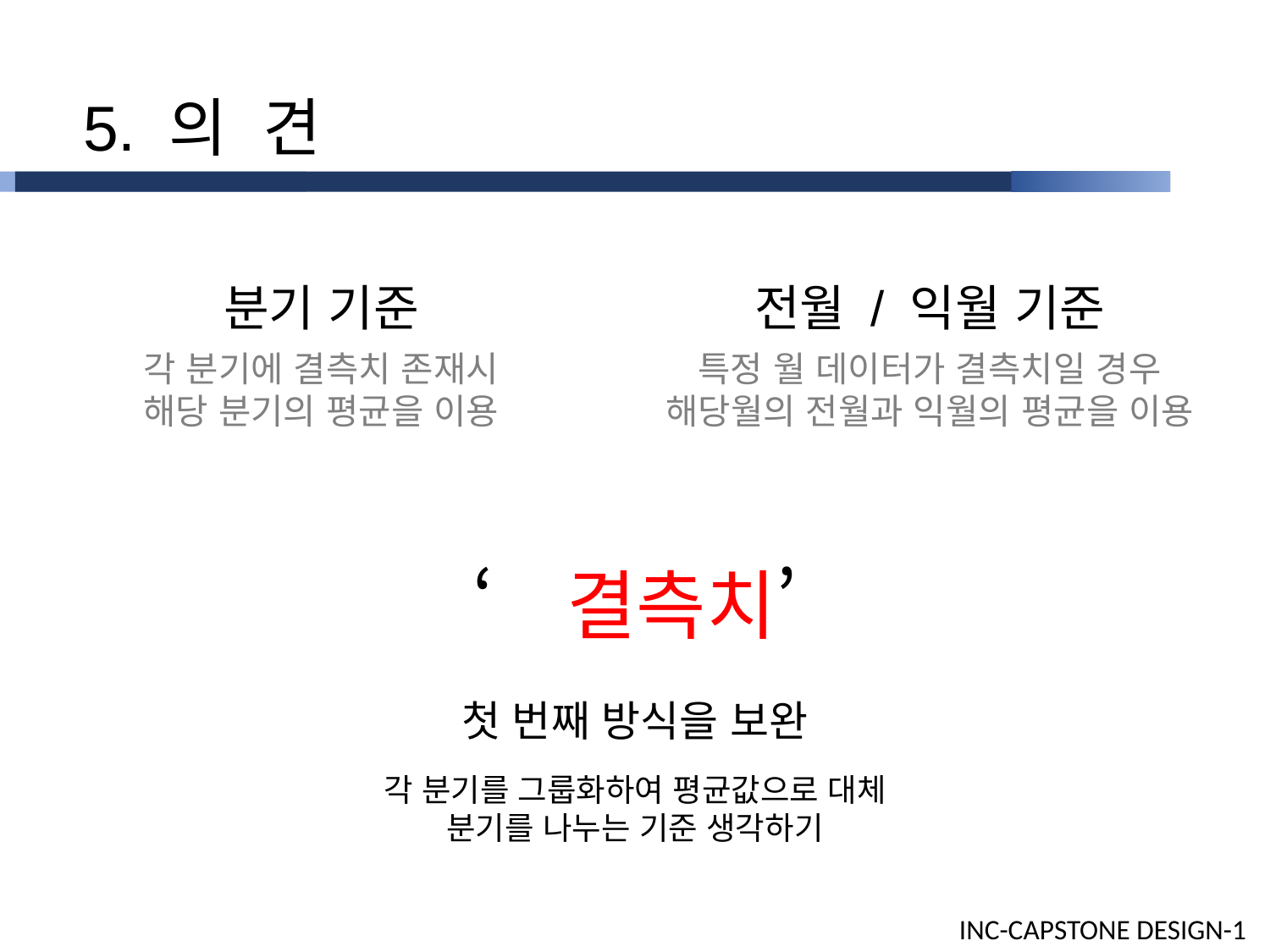

5. 의  견
분기 기준

각 분기에 결측치 존재시
해당 분기의 평균을 이용
전월 / 익월 기준

특정 월 데이터가 결측치일 경우
해당월의 전월과 익월의 평균을 이용
‘결측치’
첫 번째 방식을 보완

각 분기를 그룹화하여 평균값으로 대체
분기를 나누는 기준 생각하기